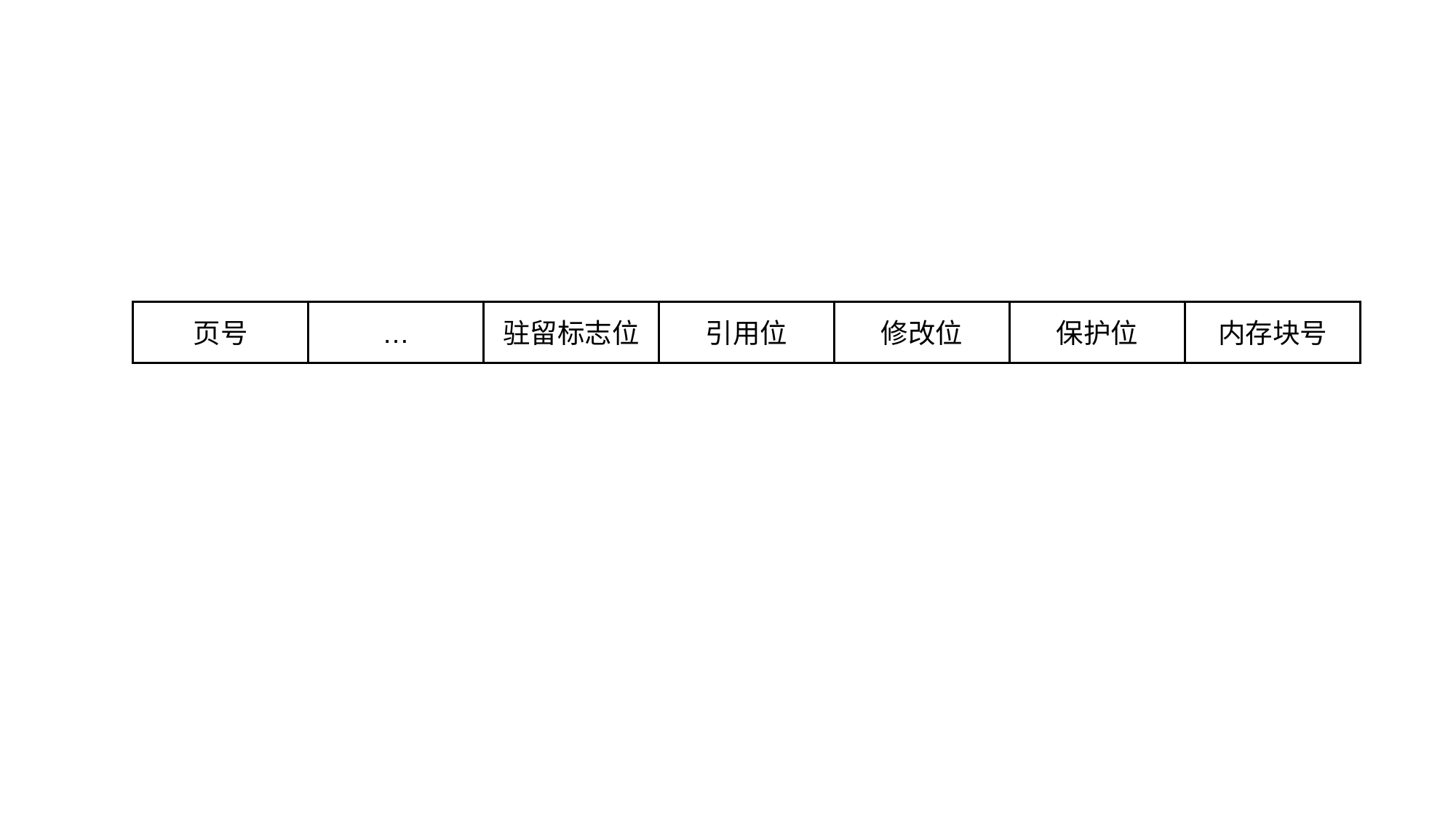

页号
…
驻留标志位
引用位
修改位
保护位
内存块号